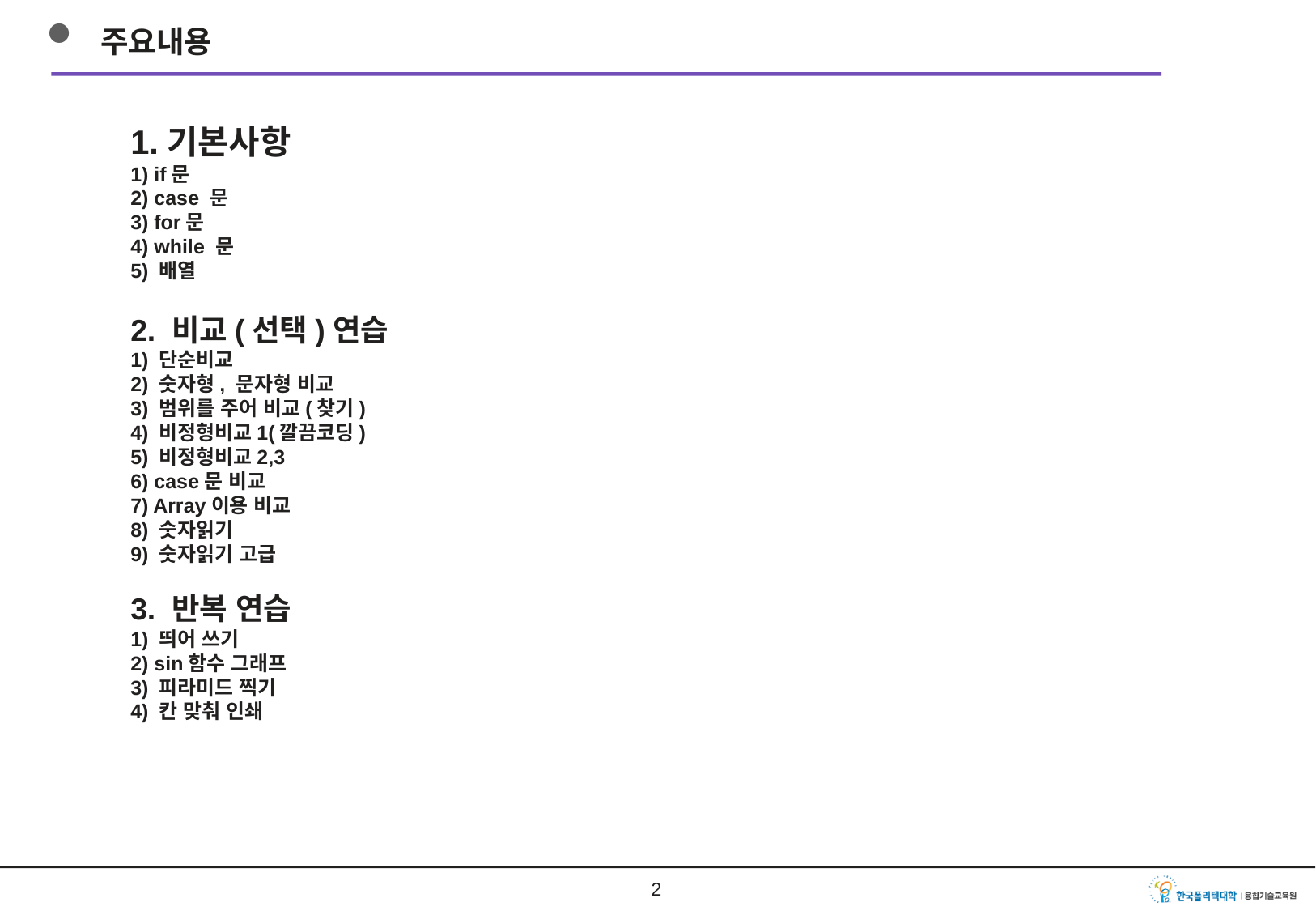

주요내용
1.기본사항
1) if문
2) case 문
3) for문
4) while 문
5) 배열

2. 비교(선택)연습
1) 단순비교
2) 숫자형, 문자형 비교
3) 범위를 주어 비교(찾기)
4) 비정형비교1(깔끔코딩)
5) 비정형비교2,3
6) case문 비교
7) Array이용 비교
8) 숫자읽기
9) 숫자읽기 고급

3. 반복 연습
1) 띄어 쓰기
2) sin함수 그래프
3) 피라미드 찍기
4) 칸 맞춰 인쇄

2